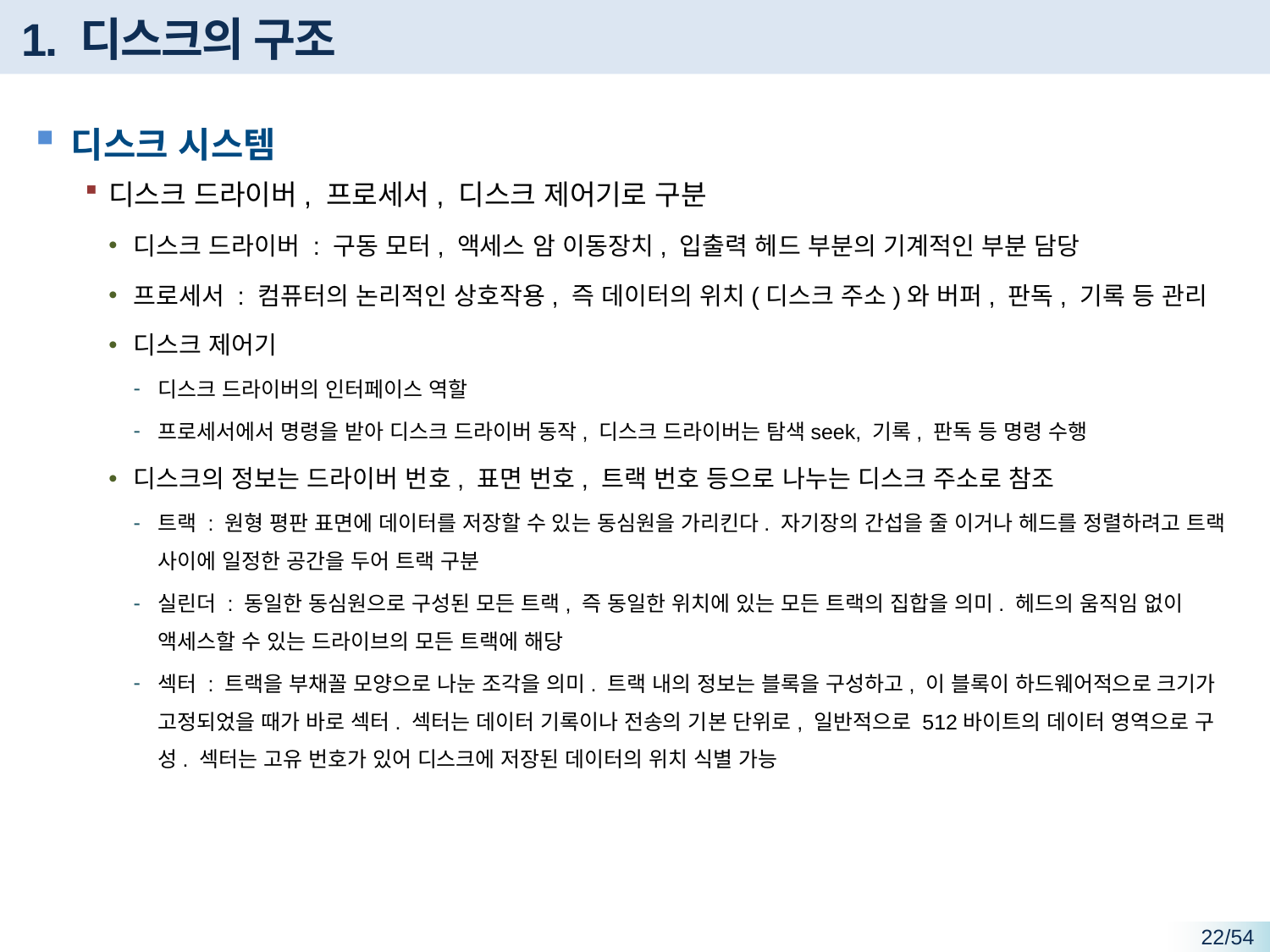

# 1. 디스크의 구조
디스크 시스템
디스크 드라이버, 프로세서, 디스크 제어기로 구분
디스크 드라이버 : 구동 모터, 액세스 암 이동장치, 입출력 헤드 부분의 기계적인 부분 담당
프로세서 : 컴퓨터의 논리적인 상호작용, 즉 데이터의 위치(디스크 주소)와 버퍼, 판독, 기록 등 관리
디스크 제어기
디스크 드라이버의 인터페이스 역할
프로세서에서 명령을 받아 디스크 드라이버 동작, 디스크 드라이버는 탐색seek, 기록, 판독 등 명령 수행
디스크의 정보는 드라이버 번호, 표면 번호, 트랙 번호 등으로 나누는 디스크 주소로 참조
트랙 : 원형 평판 표면에 데이터를 저장할 수 있는 동심원을 가리킨다. 자기장의 간섭을 줄 이거나 헤드를 정렬하려고 트랙 사이에 일정한 공간을 두어 트랙 구분
실린더 : 동일한 동심원으로 구성된 모든 트랙, 즉 동일한 위치에 있는 모든 트랙의 집합을 의미. 헤드의 움직임 없이 액세스할 수 있는 드라이브의 모든 트랙에 해당
섹터 : 트랙을 부채꼴 모양으로 나눈 조각을 의미. 트랙 내의 정보는 블록을 구성하고, 이 블록이 하드웨어적으로 크기가 고정되었을 때가 바로 섹터. 섹터는 데이터 기록이나 전송의 기본 단위로, 일반적으로 512바이트의 데이터 영역으로 구성. 섹터는 고유 번호가 있어 디스크에 저장된 데이터의 위치 식별 가능